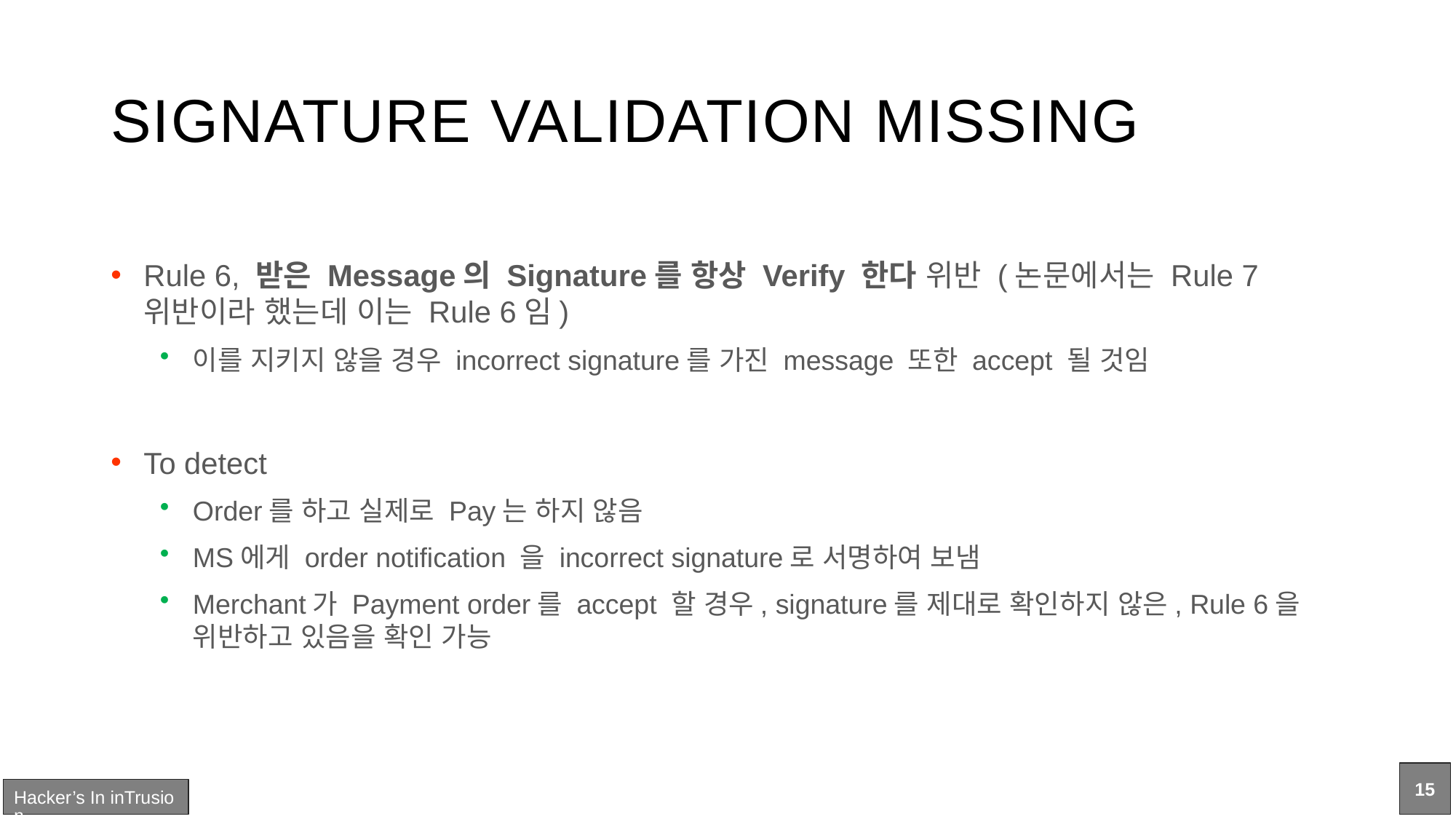

# SIGNATURE VALIDATION MISSING

Rule 6, 받은 Message의 Signature를 항상 Verify 한다 위반 (논문에서는 Rule 7 위반이라 했는데 이는 Rule 6임)
이를 지키지 않을 경우 incorrect signature를 가진 message 또한 accept 될 것임

To detect
Order를 하고 실제로 Pay는 하지 않음
MS에게 order notification 을 incorrect signature로 서명하여 보냄
Merchant가 Payment order를 accept 할 경우, signature를 제대로 확인하지 않은, Rule 6을 위반하고 있음을 확인 가능

15
Hacker’s In inTrusion